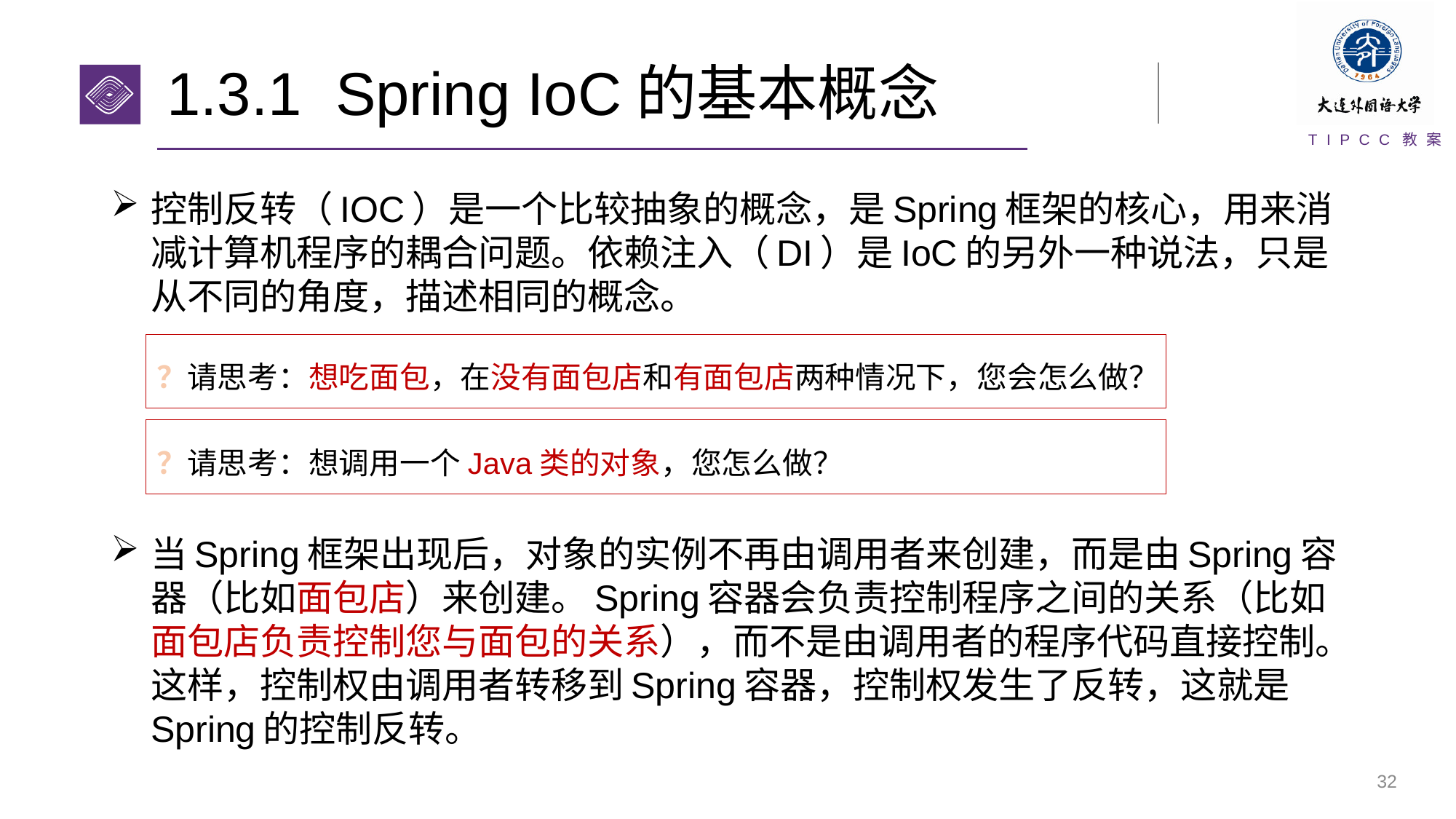

# 1.3.1  Spring IoC的基本概念
控制反转（IOC）是一个比较抽象的概念，是Spring框架的核心，用来消减计算机程序的耦合问题。依赖注入（DI）是IoC的另外一种说法，只是从不同的角度，描述相同的概念。

当Spring框架出现后，对象的实例不再由调用者来创建，而是由Spring容器（比如面包店）来创建。Spring容器会负责控制程序之间的关系（比如面包店负责控制您与面包的关系），而不是由调用者的程序代码直接控制。这样，控制权由调用者转移到Spring容器，控制权发生了反转，这就是Spring的控制反转。
？请思考：想吃面包，在没有面包店和有面包店两种情况下，您会怎么做？
？请思考：想调用一个Java类的对象，您怎么做？
32